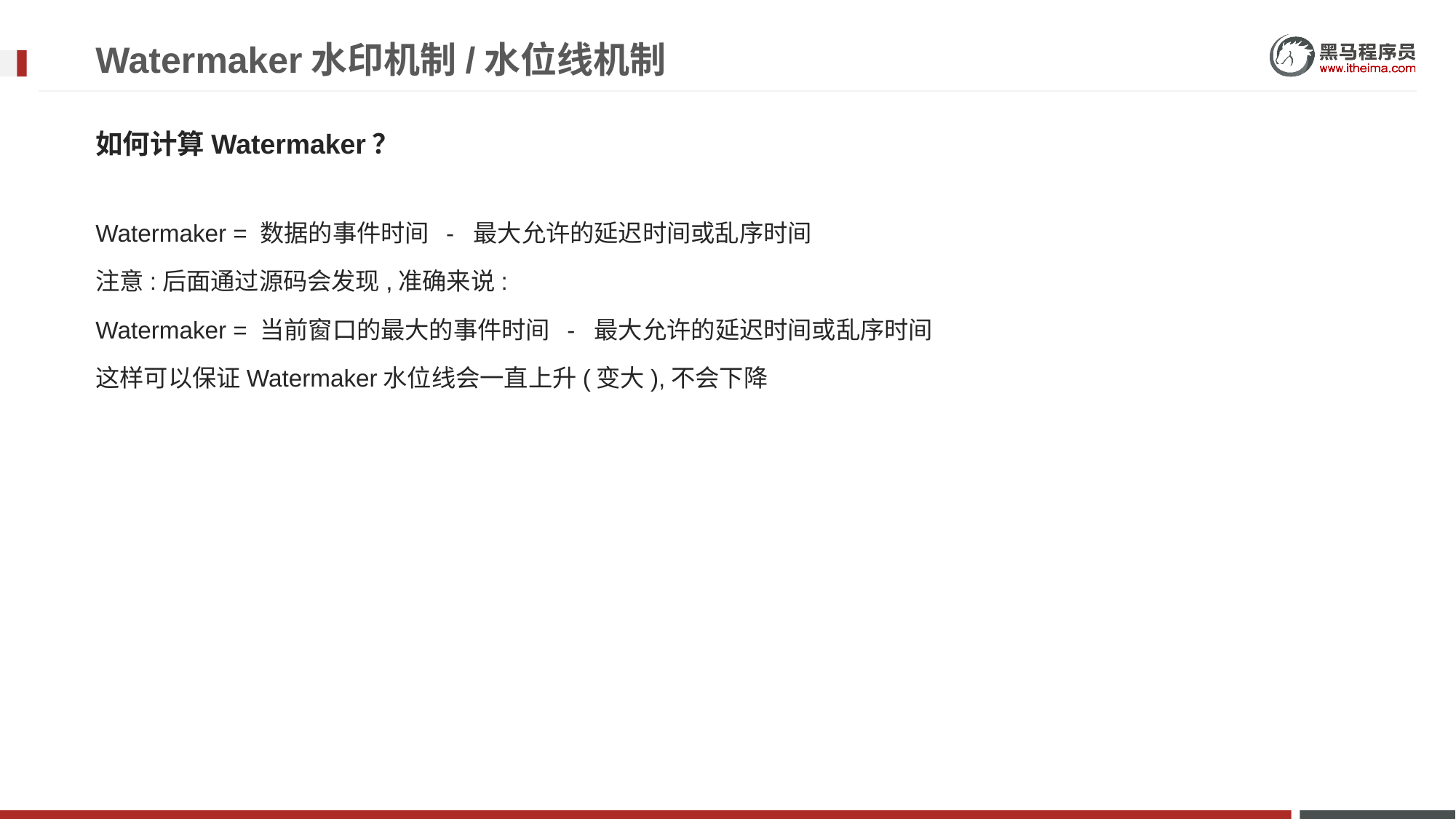

# Watermaker水印机制/水位线机制
如何计算Watermaker？
Watermaker = 数据的事件时间  -  最大允许的延迟时间或乱序时间
注意:后面通过源码会发现,准确来说:
Watermaker = 当前窗口的最大的事件时间  -  最大允许的延迟时间或乱序时间
这样可以保证Watermaker水位线会一直上升(变大),不会下降